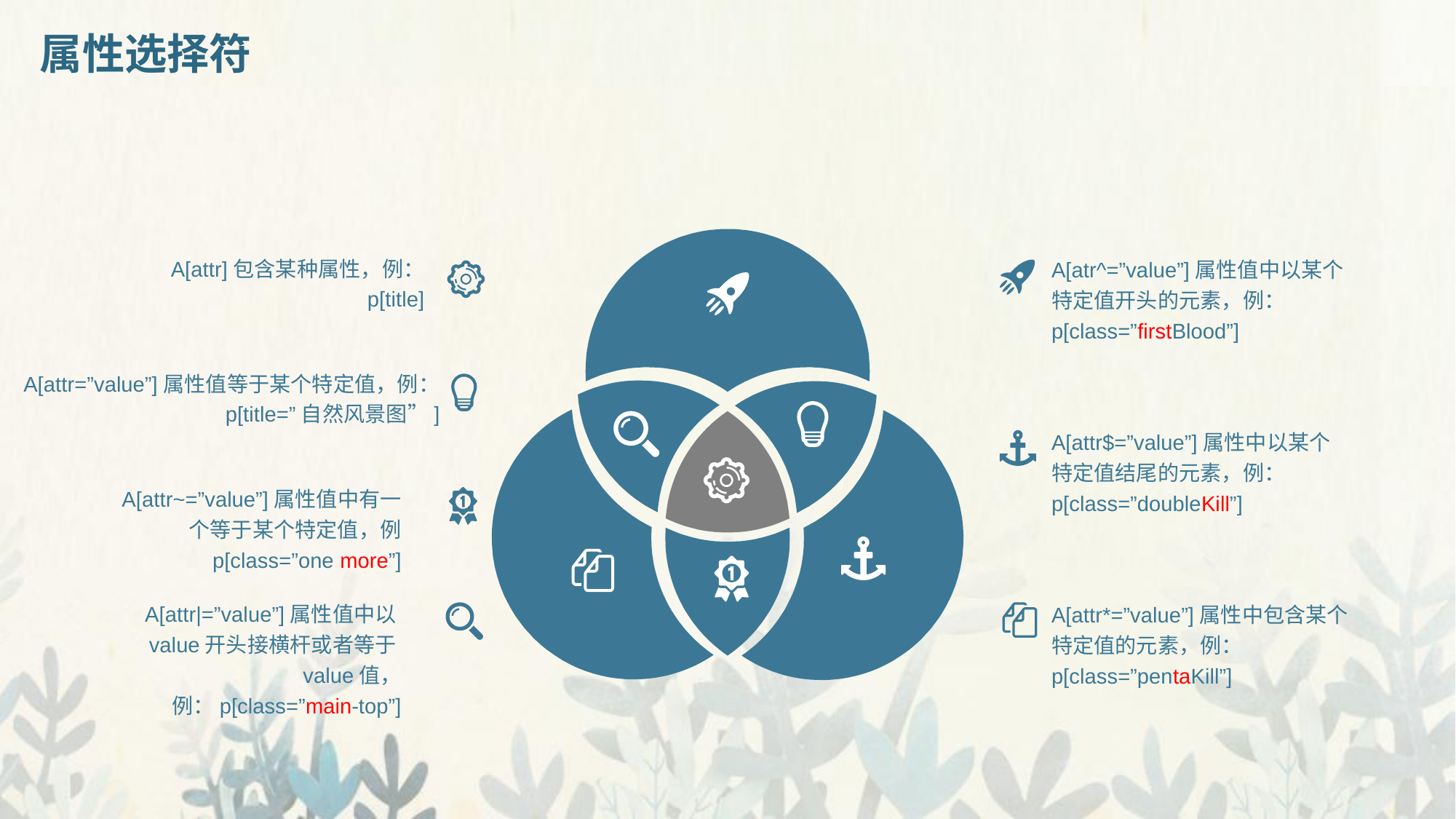

# 属性选择符

A[attr]包含某种属性，例：
p[title]
A[atr^=”value”]属性值中以某个特定值开头的元素，例：
p[class=”firstBlood”]

A[attr=”value”]属性值等于某个特定值，例：
p[title=”自然风景图”]

A[attr$=”value”]属性中以某个特定值结尾的元素，例：
p[class=”doubleKill”]

A[attr~=”value”]属性值中有一个等于某个特定值，例
p[class=”one more”]

A[attr|=”value”]属性值中以value开头接横杆或者等于value值，
例：p[class=”main-top”]
A[attr*=”value”]属性中包含某个特定值的元素，例：
p[class=”pentaKill”]